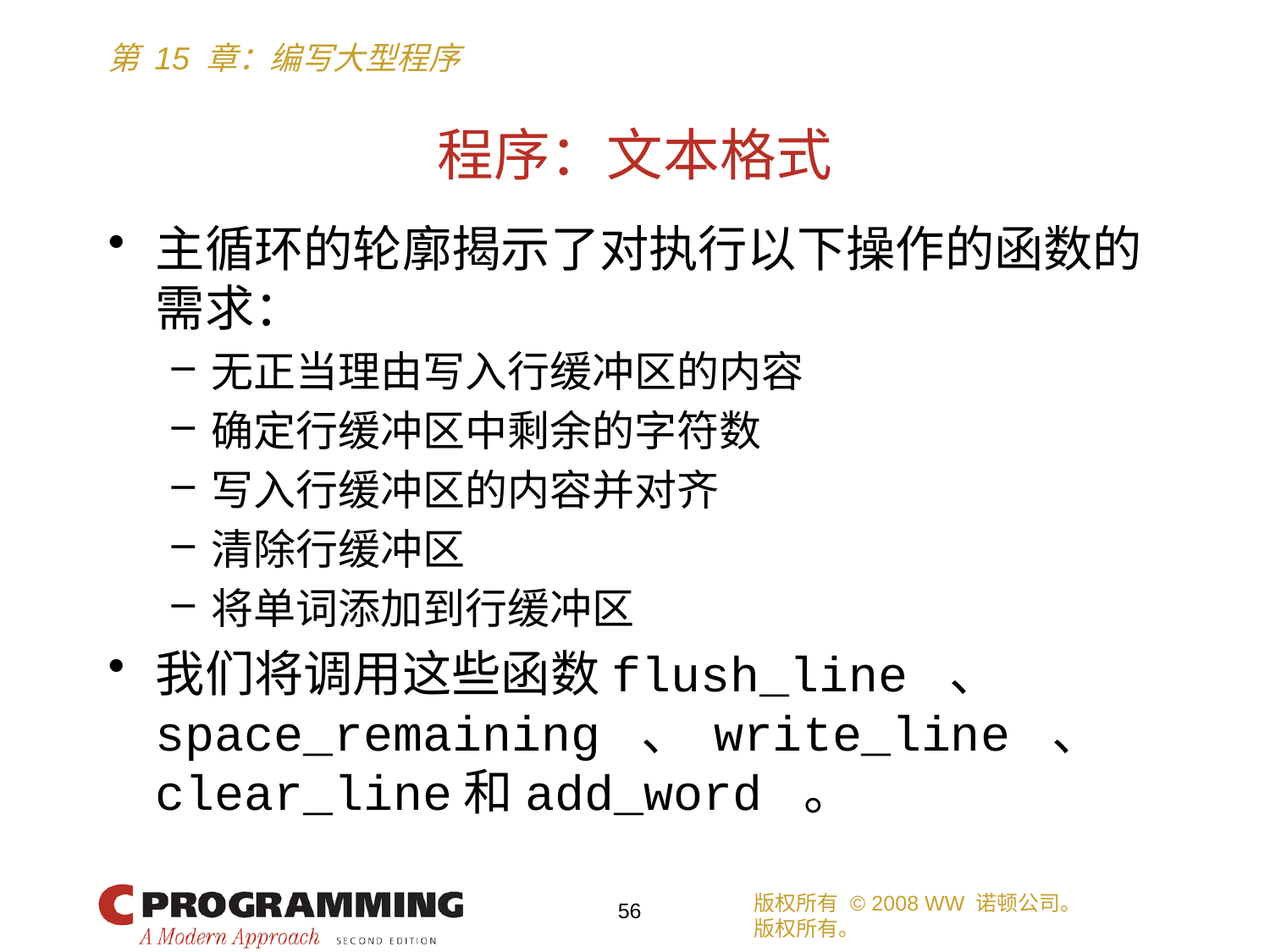

# 程序：文本格式
主循环的轮廓揭示了对执行以下操作的函数的需求：
无正当理由写入行缓冲区的内容
确定行缓冲区中剩余的字符数
写入行缓冲区的内容并对齐
清除行缓冲区
将单词添加到行缓冲区
我们将调用这些函数flush_line 、 space_remaining 、 write_line 、 clear_line和add_word 。
版权所有 © 2008 WW 诺顿公司。
版权所有。
56